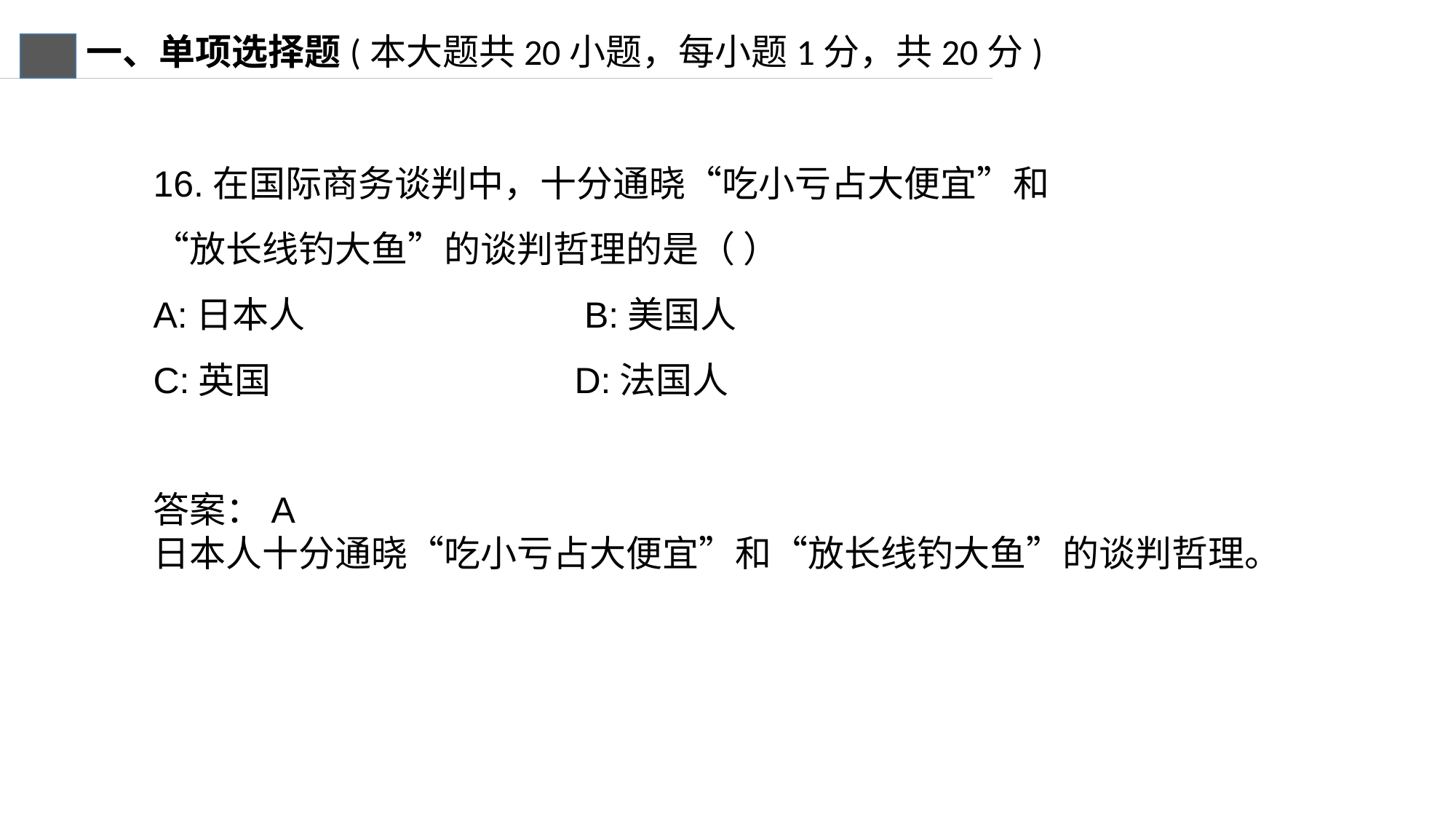

一、单项选择题(本大题共20小题，每小题1分，共20分)

16.在国际商务谈判中，十分通晓“吃小亏占大便宜”和“放长线钓大鱼”的谈判哲理的是（ ）
A:日本人                                 B:美国人
C:英国                                    D:法国人
答案：A
日本人十分通晓“吃小亏占大便宜”和“放长线钓大鱼”的谈判哲理。